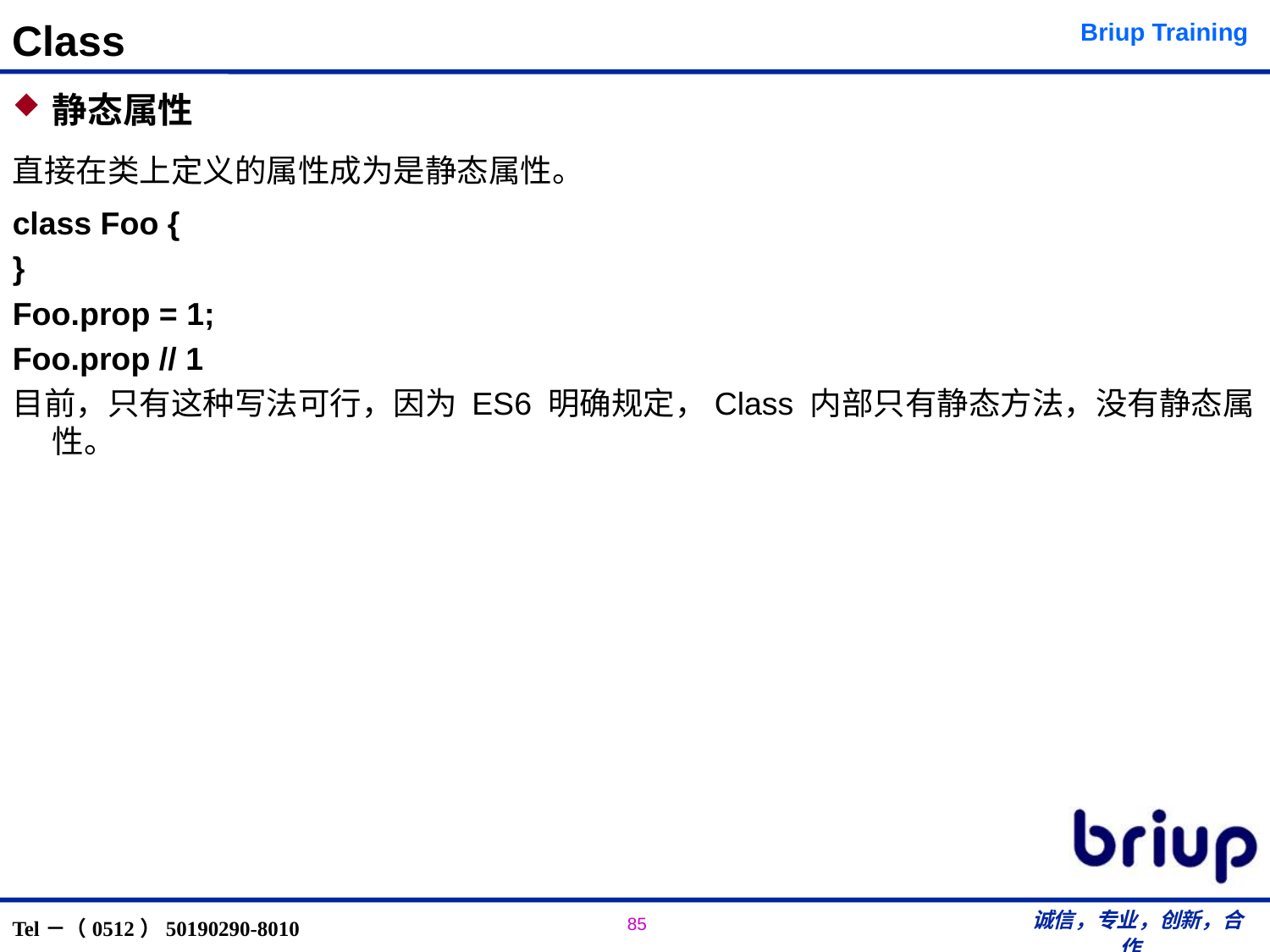

# Class
静态属性
直接在类上定义的属性成为是静态属性。
class Foo {
}
Foo.prop = 1;
Foo.prop // 1
目前，只有这种写法可行，因为 ES6 明确规定，Class 内部只有静态方法，没有静态属性。